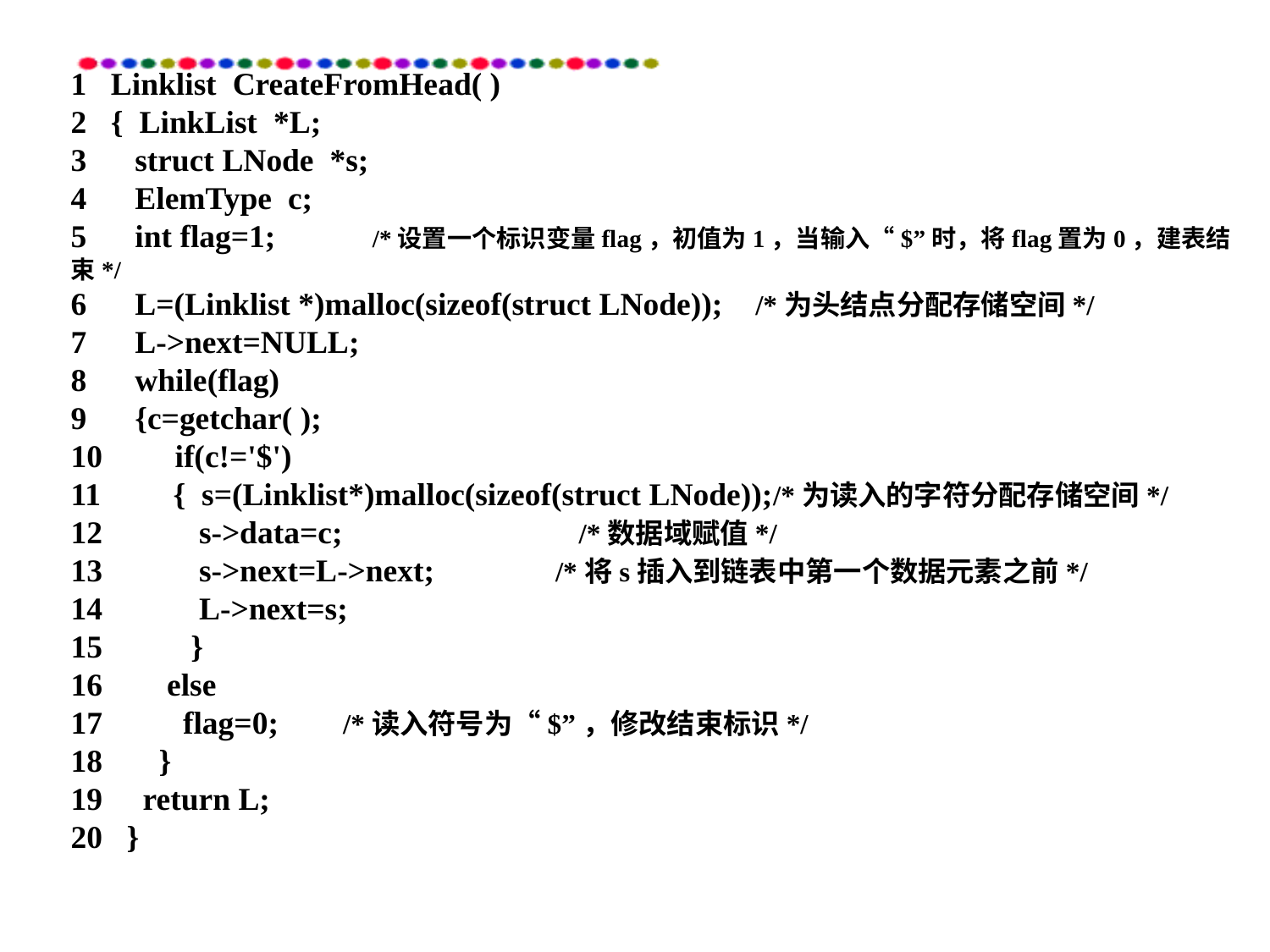

1   Linklist  CreateFromHead( )
2   {  LinkList  *L;
3      struct LNode  *s;
4      ElemType  c;
5      int flag=1;            /*设置一个标识变量flag，初值为1，当输入“$”时，将flag置为0，建表结束*/
6      L=(Linklist *)malloc(sizeof(struct LNode));    /*为头结点分配存储空间*/
7      L->next=NULL;
8      while(flag)
9      {c=getchar( );
10         if(c!='$')
11         {  s=(Linklist*)malloc(sizeof(struct LNode));/*为读入的字符分配存储空间*/
12            s->data=c;       		/*数据域赋值*/
13            s->next=L->next;               /*将s插入到链表中第一个数据元素之前*/
14            L->next=s;
15           }
16        else
17          flag=0;        /*读入符号为“$”，修改结束标识*/
18       }
19     return L;
20   }